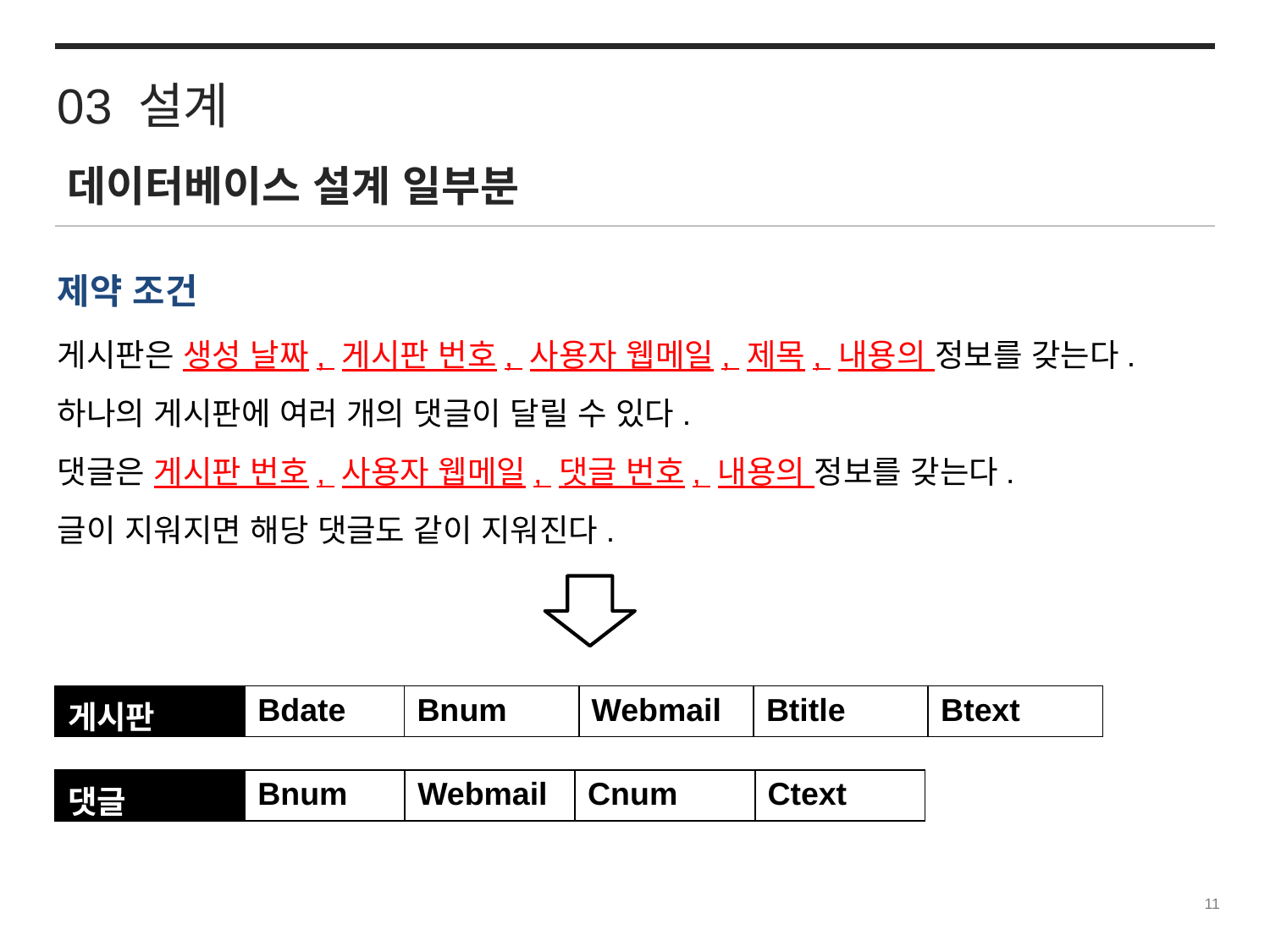

03 설계
데이터베이스 설계 일부분
제약 조건
게시판은 생성 날짜, 게시판 번호, 사용자 웹메일, 제목, 내용의 정보를 갖는다.
하나의 게시판에 여러 개의 댓글이 달릴 수 있다.
댓글은 게시판 번호, 사용자 웹메일, 댓글 번호, 내용의 정보를 갖는다.
글이 지워지면 해당 댓글도 같이 지워진다.

| 게시판 | Bdate | Bnum | Webmail | Btitle | Btext |
| --- | --- | --- | --- | --- | --- |
| 댓글 | Bnum | Webmail | Cnum | Ctext |
| --- | --- | --- | --- | --- |